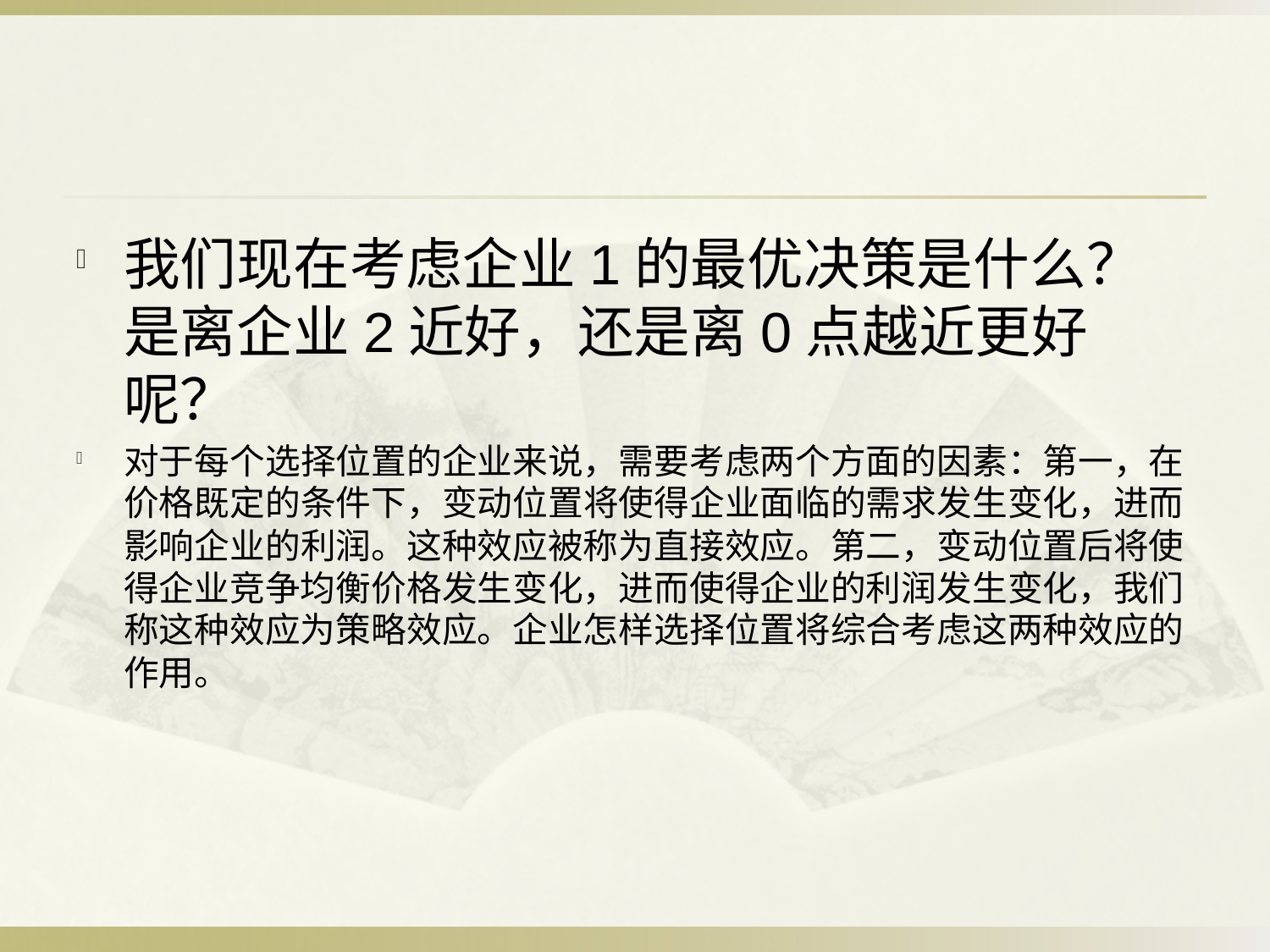

#
我们现在考虑企业1的最优决策是什么？是离企业2近好，还是离0点越近更好呢？
对于每个选择位置的企业来说，需要考虑两个方面的因素：第一，在价格既定的条件下，变动位置将使得企业面临的需求发生变化，进而影响企业的利润。这种效应被称为直接效应。第二，变动位置后将使得企业竞争均衡价格发生变化，进而使得企业的利润发生变化，我们称这种效应为策略效应。企业怎样选择位置将综合考虑这两种效应的作用。